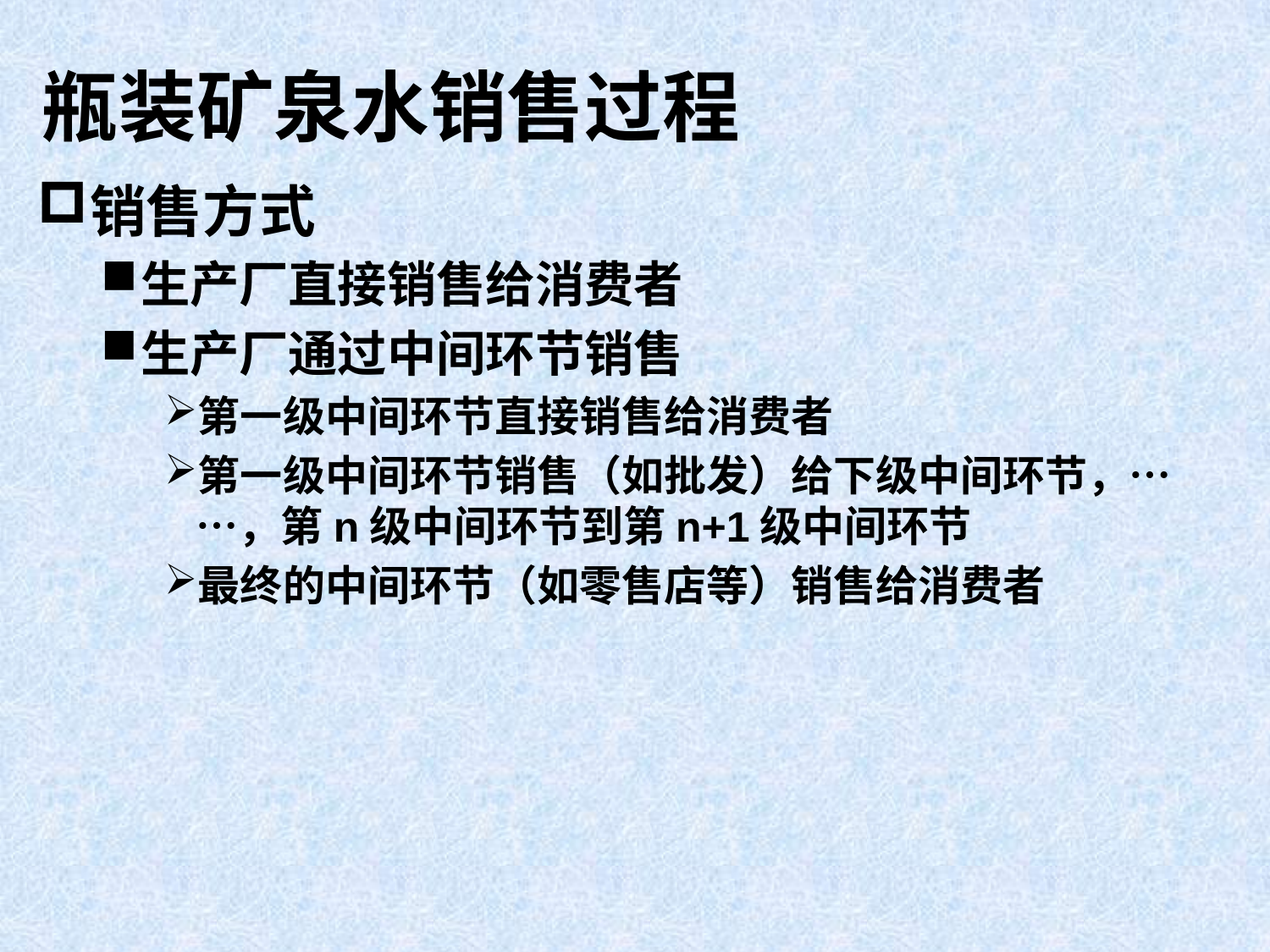

# 瓶装矿泉水销售过程
销售方式
生产厂直接销售给消费者
生产厂通过中间环节销售
第一级中间环节直接销售给消费者
第一级中间环节销售（如批发）给下级中间环节，……，第n级中间环节到第n+1级中间环节
最终的中间环节（如零售店等）销售给消费者